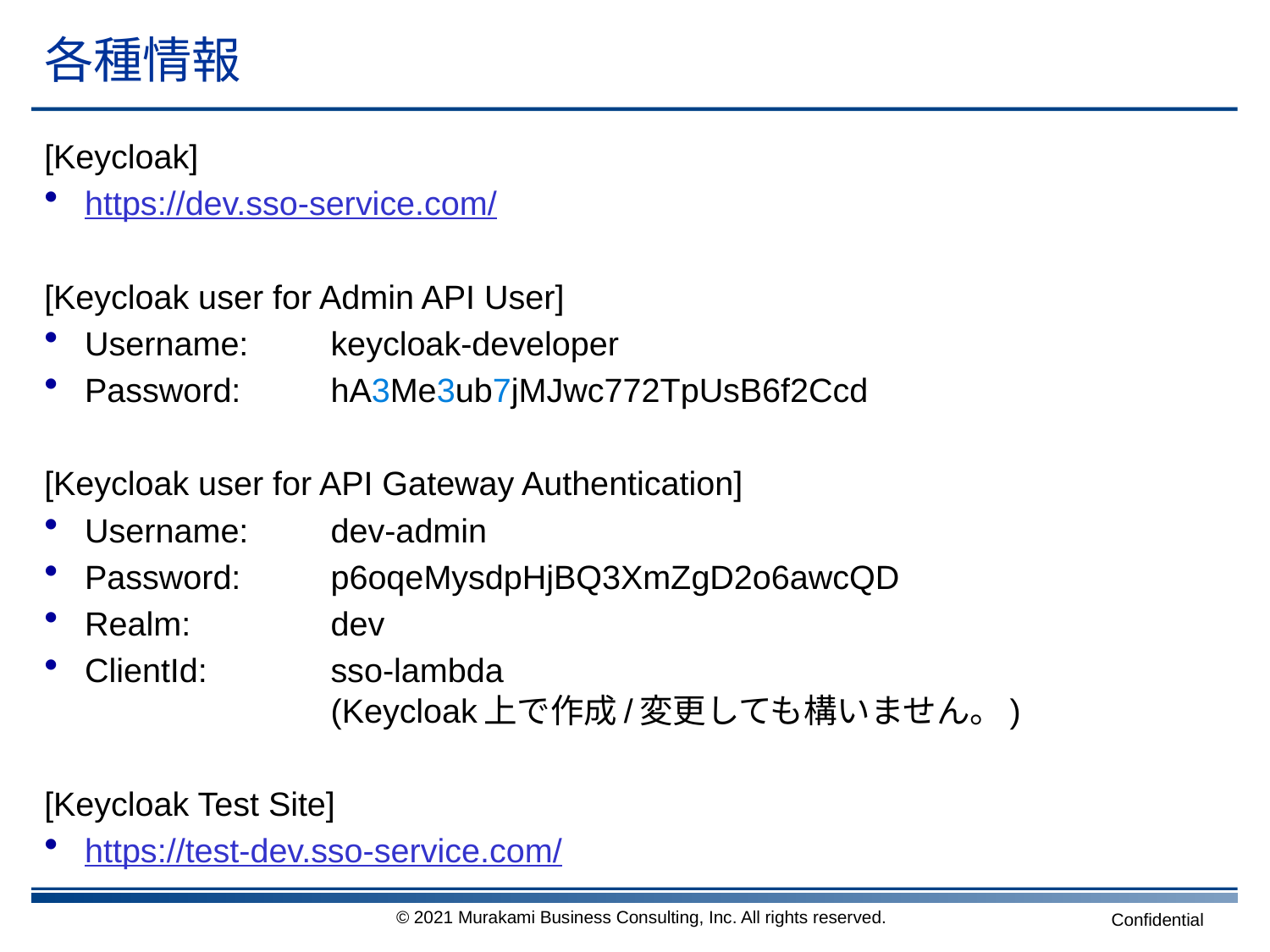

# 各種情報
[Keycloak]
https://dev.sso-service.com/

[Keycloak user for Admin API User]
Username:	keycloak-developer
Password:	hA3Me3ub7jMJwc772TpUsB6f2Ccd

[Keycloak user for API Gateway Authentication]
Username:	dev-admin
Password:	p6oqeMysdpHjBQ3XmZgD2o6awcQD
Realm:	dev
ClientId:	sso-lambda
	(Keycloak上で作成/変更しても構いません。)

[Keycloak Test Site]
https://test-dev.sso-service.com/